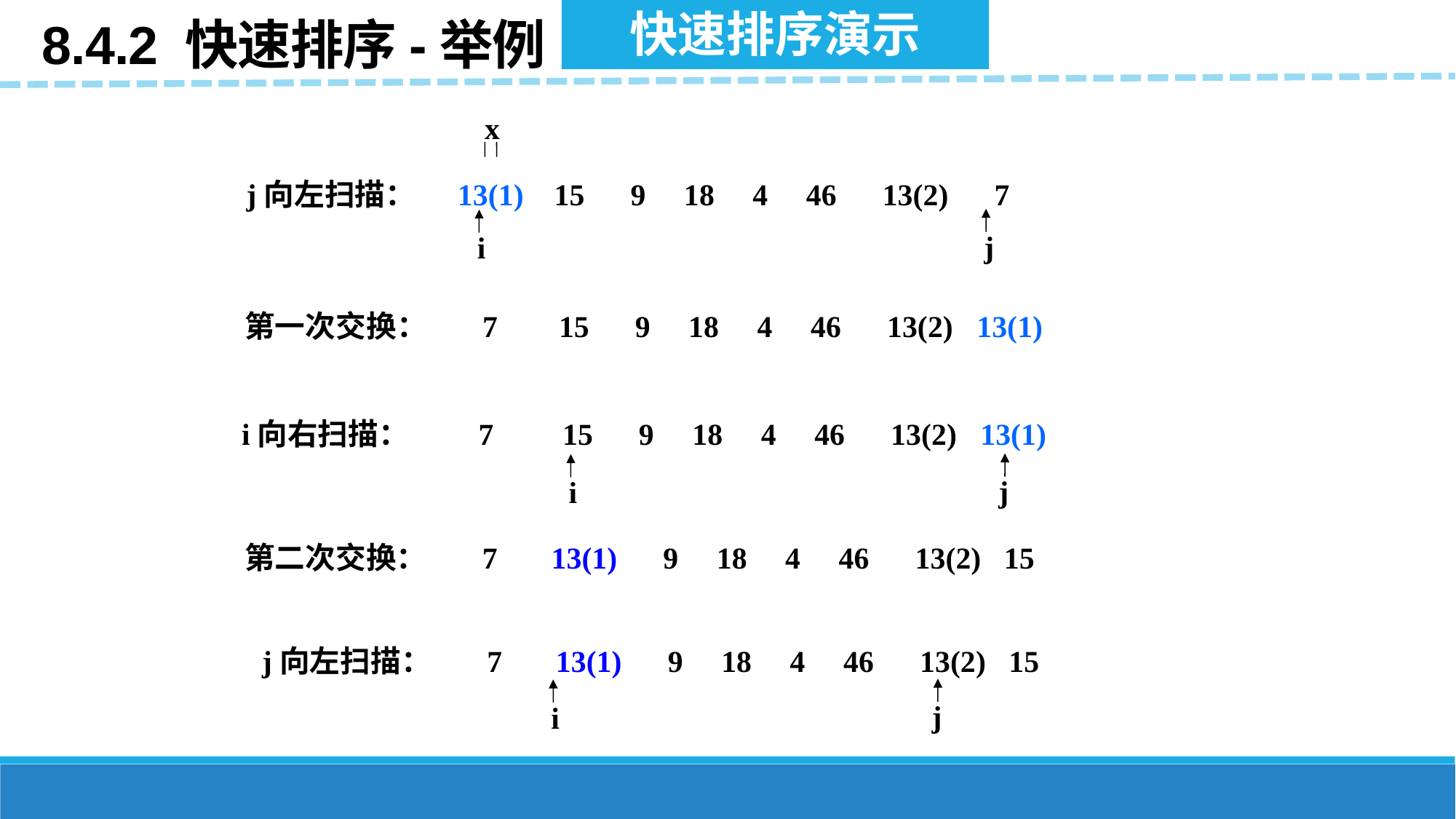

快速排序演示
8.4.2 快速排序-举例
x

j向左扫描：     13(1)    15      9     18     4     46      13(2)      7

j

i
第一次交换：       7        15      9     18     4     46      13(2)   13(1)
i向右扫描：         7         15      9     18     4     46      13(2)   13(1)

j

i
第二次交换：       7       13(1)      9     18     4     46      13(2)   15
j向左扫描：       7       13(1)      9     18     4     46      13(2)   15

j

i